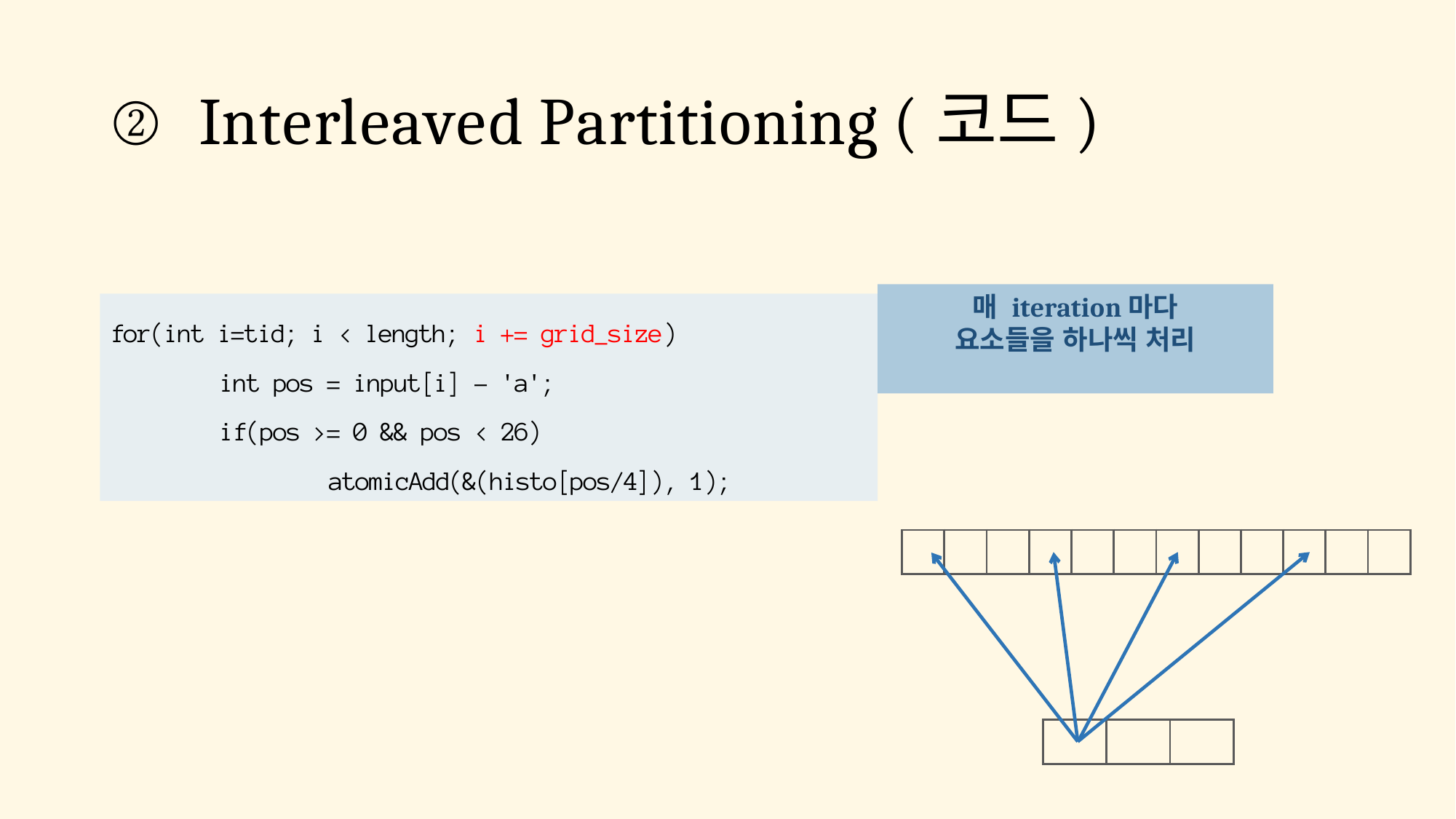

# Interleaved Partitioning (코드)
매 iteration마다
요소들을 하나씩 처리

for(int i=tid; i < length; i += grid_size)         	int pos = input[i] - 'a';
	if(pos >= 0 && pos < 26)					atomicAdd(&(histo[pos/4]), 1);
|  |  |  |  |  |  |  |  |  |  |  |  |
| --- | --- | --- | --- | --- | --- | --- | --- | --- | --- | --- | --- |
|  |  |  |
| --- | --- | --- |